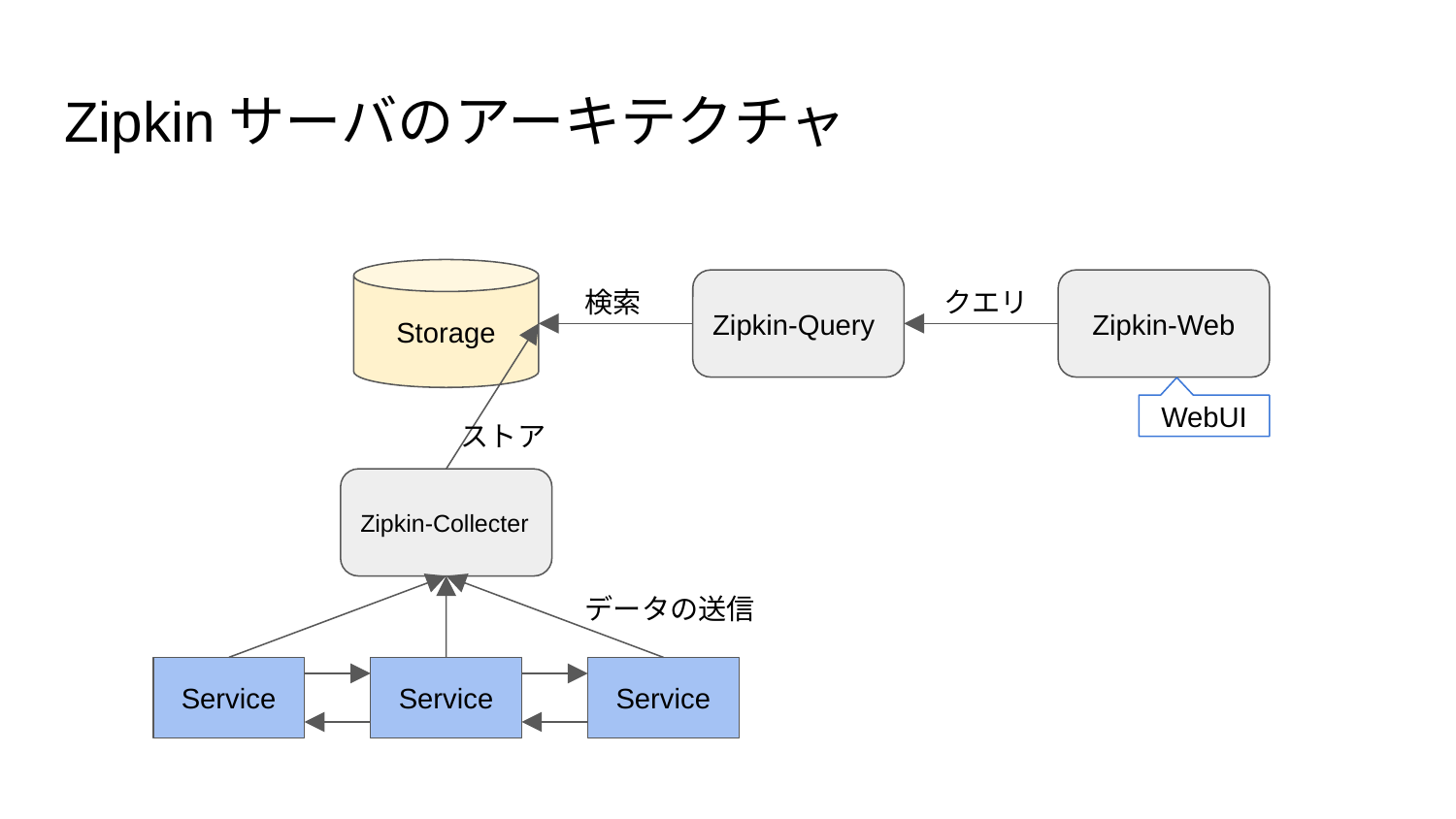

# Zipkinサーバのアーキテクチャ
Storage
検索
Zipkin-Query
クエリ
Zipkin-Web
WebUI
ストア
Zipkin-Collecter
データの送信
Service
Service
Service